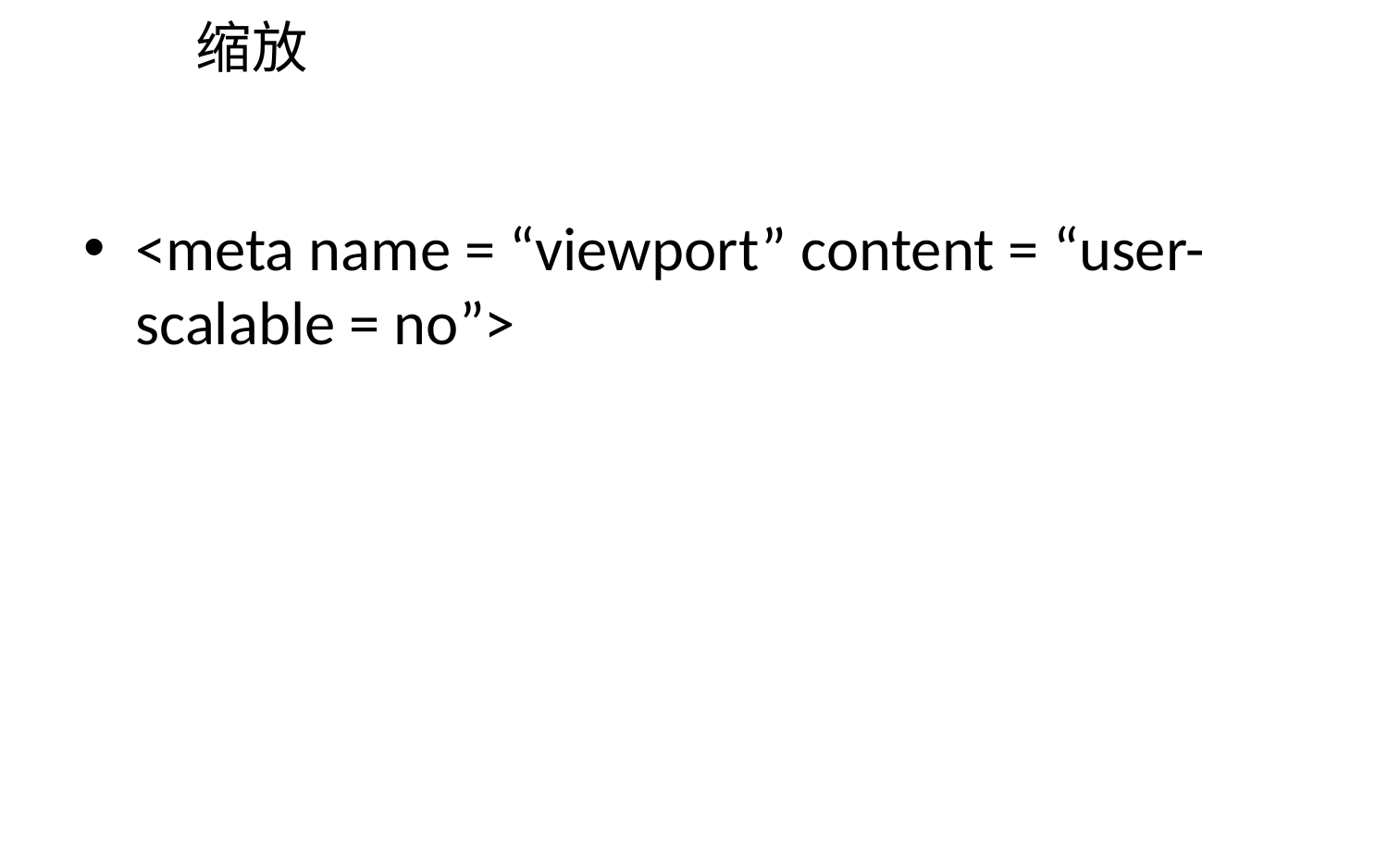

# 缩放
<meta name = “viewport” content = “user-scalable = no”>